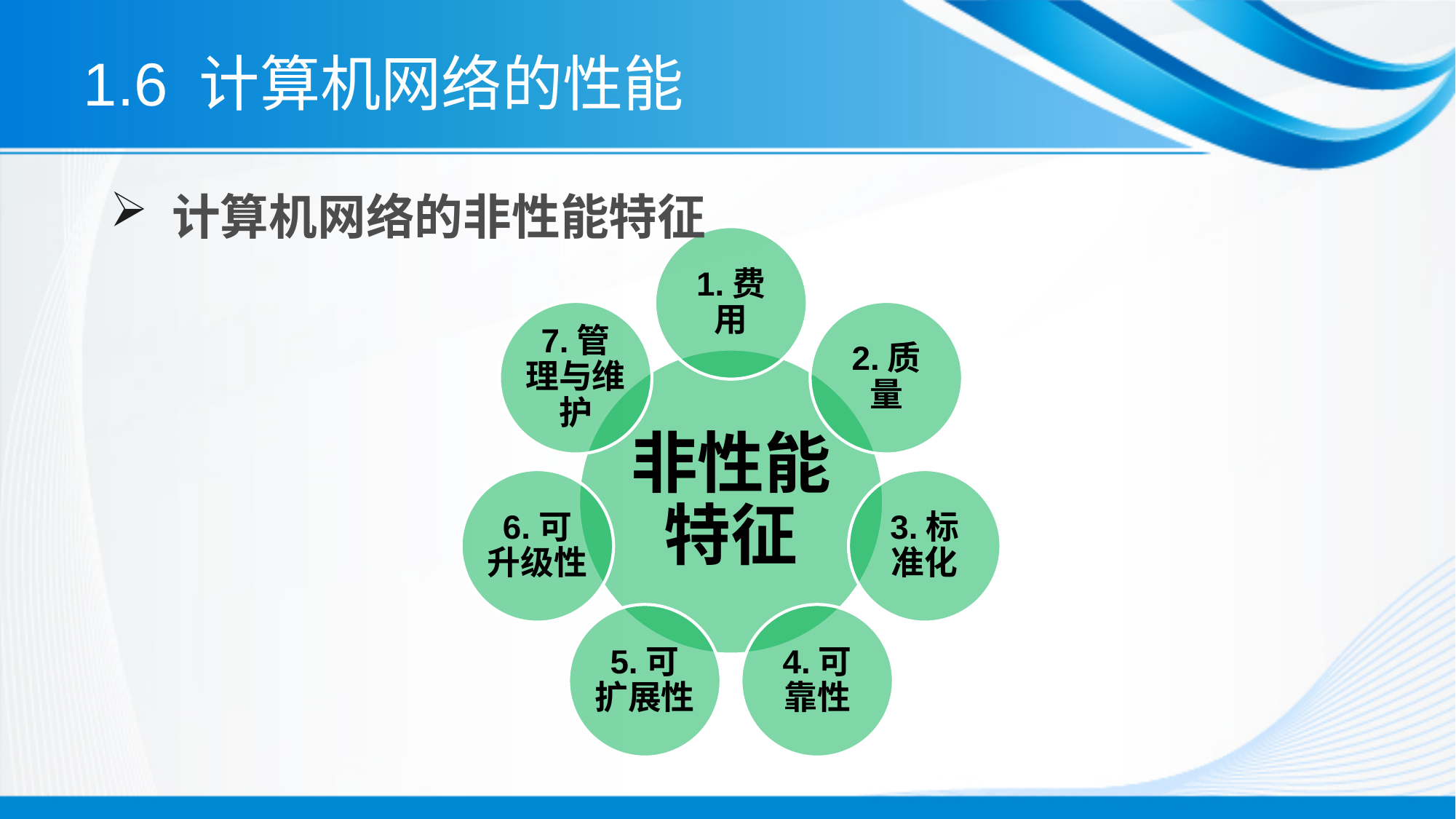

# 1.6 计算机网络的性能
 计算机网络的非性能特征
非性能特征
1.费用
2.质量
3.标准化
4.可靠性
5.可扩展性
6.可升级性
7.管理与维护